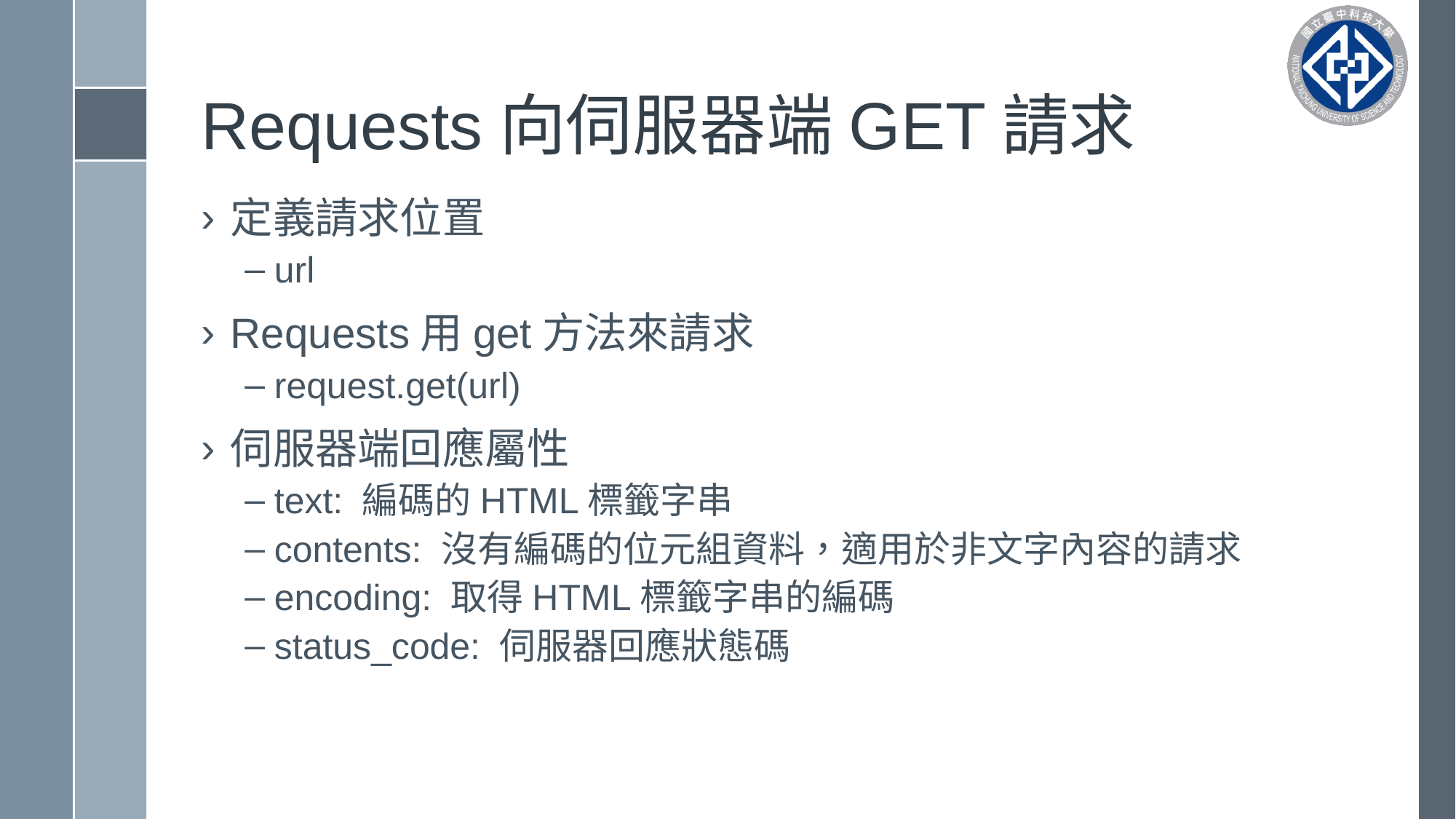

# Requests向伺服器端GET請求
定義請求位置
url
Requests用get方法來請求
request.get(url)
伺服器端回應屬性
text: 編碼的HTML標籤字串
contents: 沒有編碼的位元組資料，適用於非文字內容的請求
encoding: 取得HTML標籤字串的編碼
status_code: 伺服器回應狀態碼